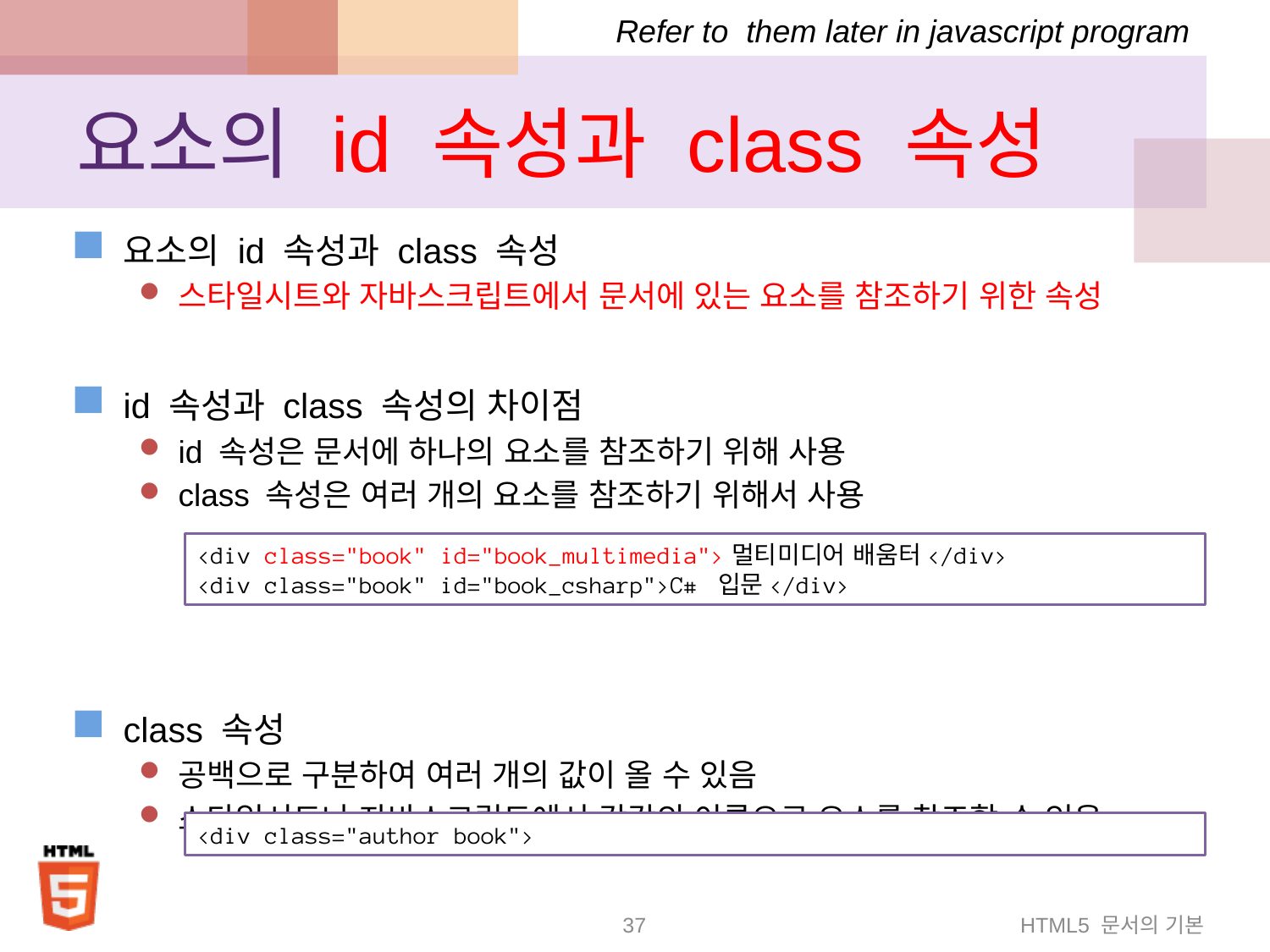

Refer to  them later in javascript program
# 요소의 id 속성과 class 속성
요소의 id 속성과 class 속성
스타일시트와 자바스크립트에서 문서에 있는 요소를 참조하기 위한 속성

id 속성과 class 속성의 차이점
id 속성은 문서에 하나의 요소를 참조하기 위해 사용
class 속성은 여러 개의 요소를 참조하기 위해서 사용

class 속성
공백으로 구분하여 여러 개의 값이 올 수 있음
스타일시트나 자바스크립트에서 각각의 이름으로 요소를 참조할 수 있음
<div class="book" id="book_multimedia">멀티미디어 배움터</div>
<div class="book" id="book_csharp">C# 입문</div>
<div class="author book">
37
HTML5 문서의 기본